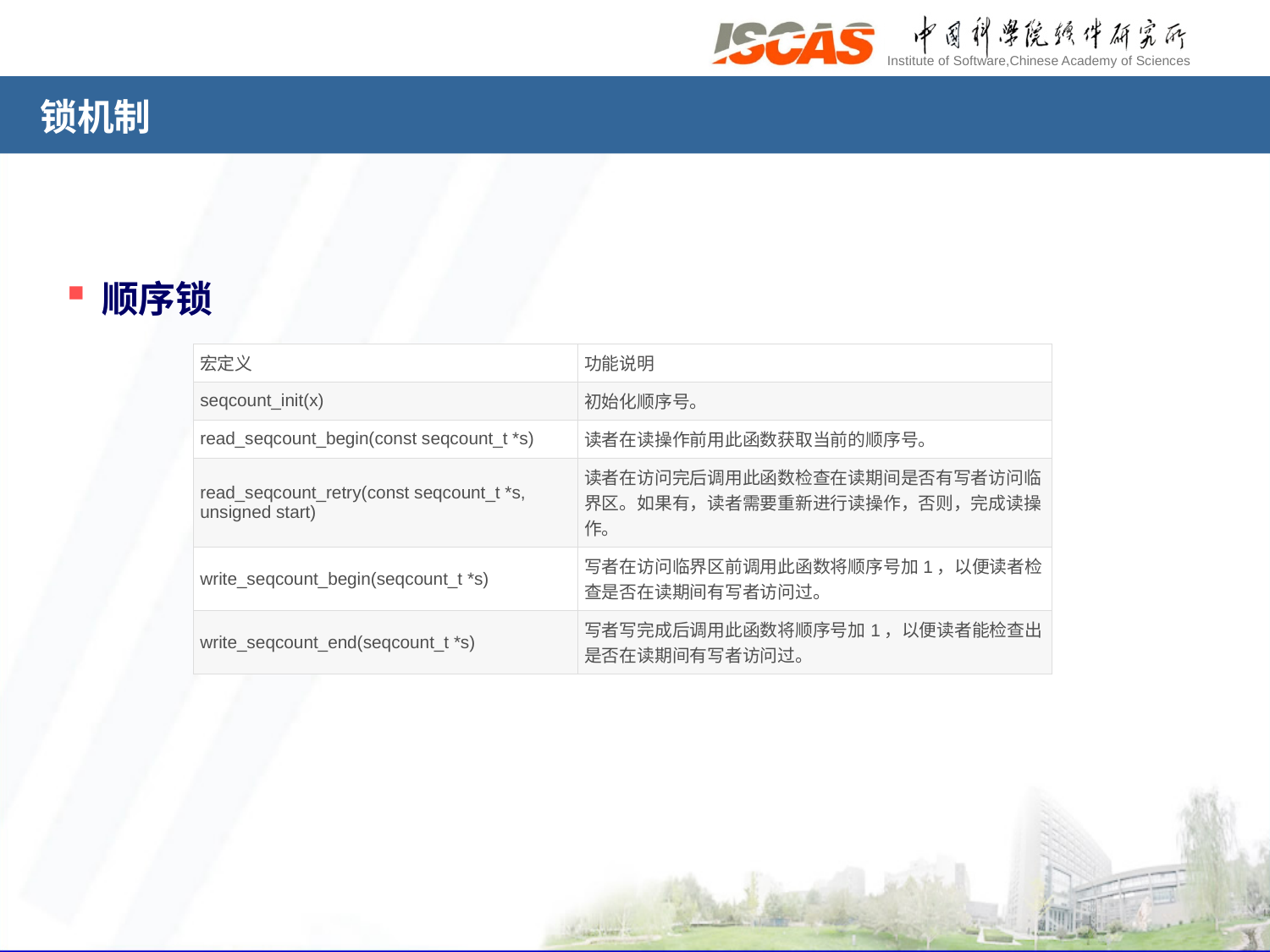

# 锁机制
顺序锁
| 宏定义 | 功能说明 |
| --- | --- |
| seqcount\_init(x) | 初始化顺序号。 |
| read\_seqcount\_begin(const seqcount\_t \*s) | 读者在读操作前用此函数获取当前的顺序号。 |
| read\_seqcount\_retry(const seqcount\_t \*s, unsigned start) | 读者在访问完后调用此函数检查在读期间是否有写者访问临界区。如果有，读者需要重新进行读操作，否则，完成读操作。 |
| write\_seqcount\_begin(seqcount\_t \*s) | 写者在访问临界区前调用此函数将顺序号加1，以便读者检查是否在读期间有写者访问过。 |
| write\_seqcount\_end(seqcount\_t \*s) | 写者写完成后调用此函数将顺序号加1，以便读者能检查出是否在读期间有写者访问过。 |